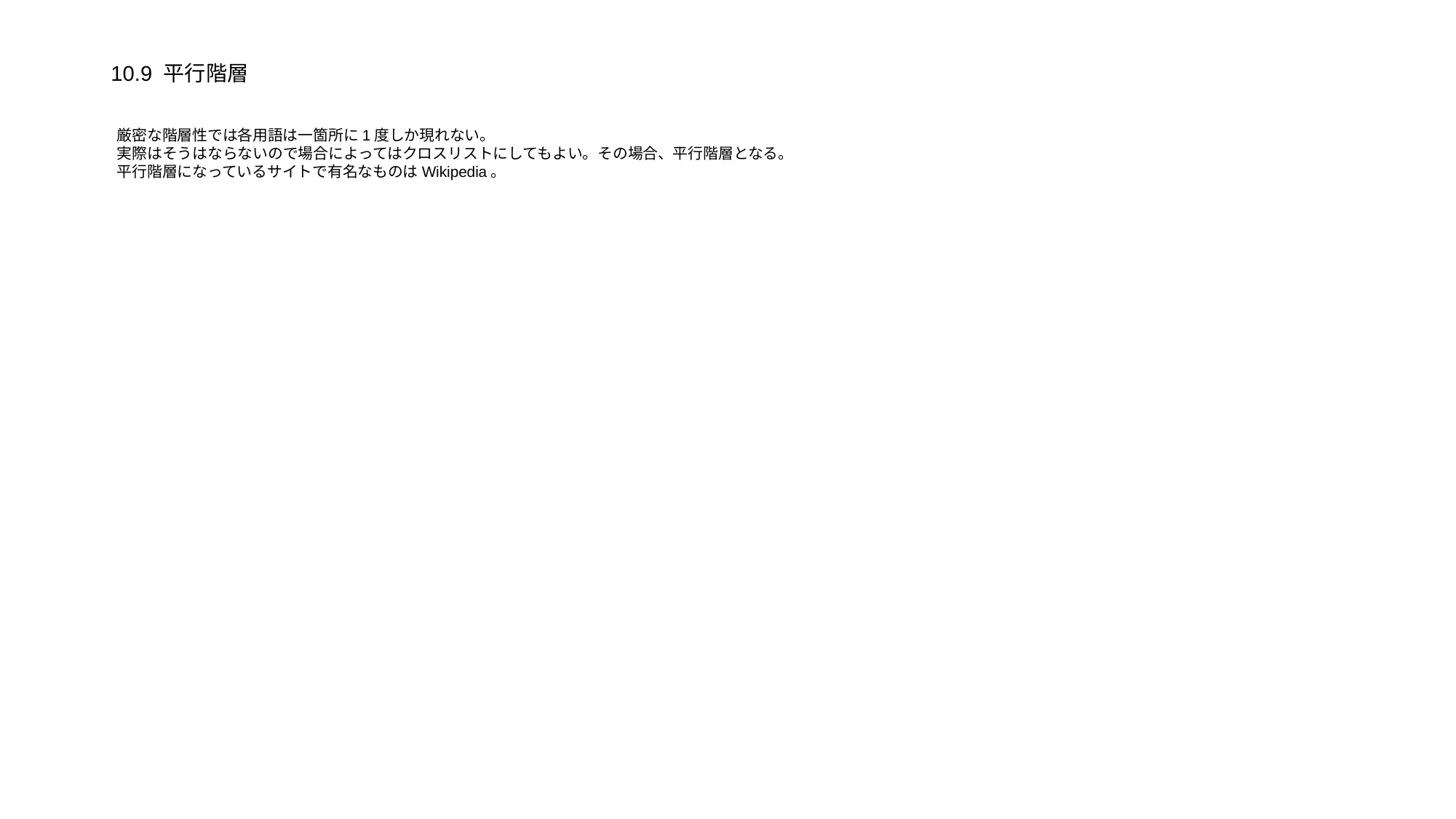

# 10.9 平行階層
厳密な階層性では各用語は一箇所に1度しか現れない。
実際はそうはならないので場合によってはクロスリストにしてもよい。その場合、平行階層となる。
平行階層になっているサイトで有名なものはWikipedia。